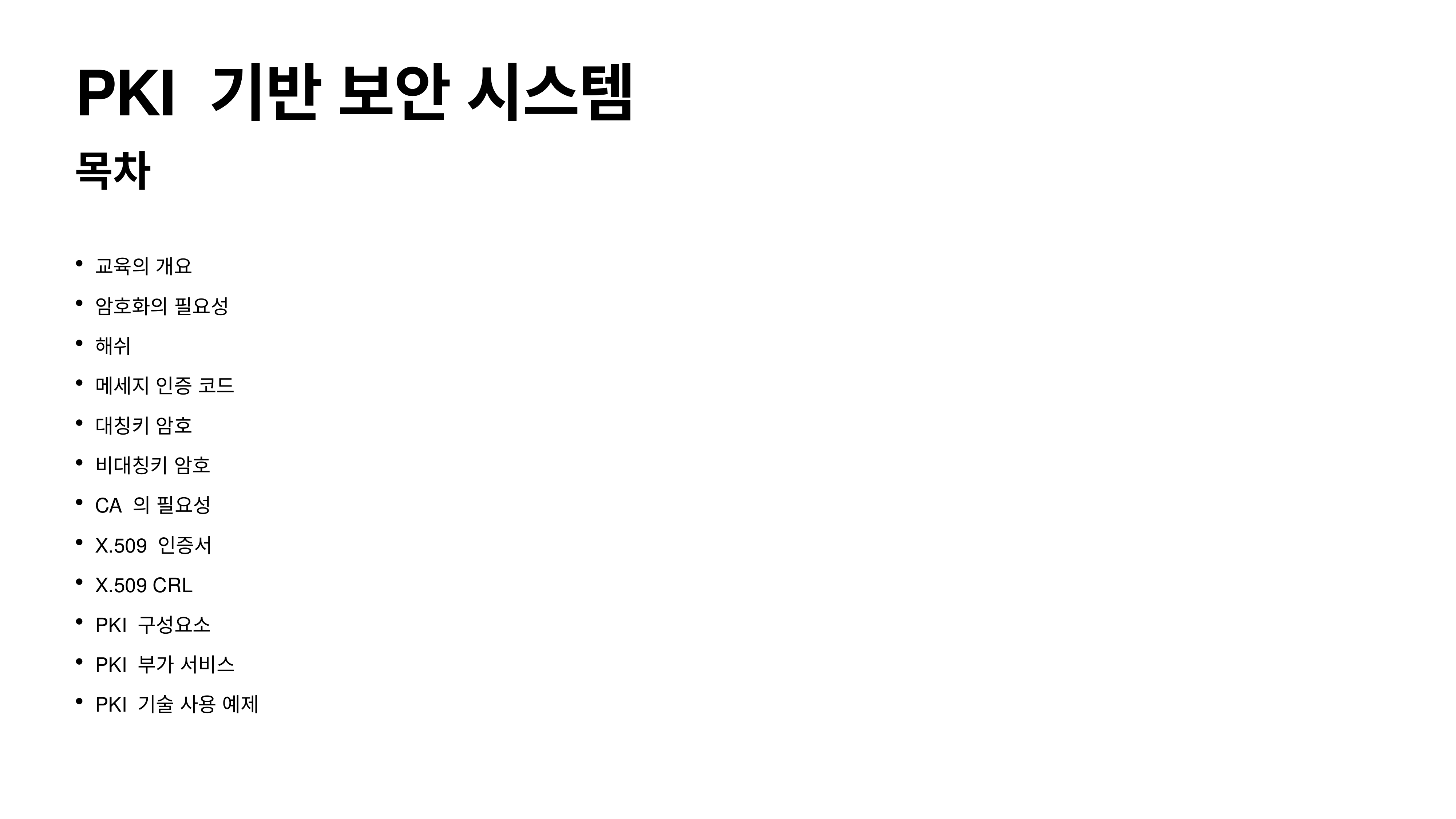

# PKI 기반 보안 시스템
목차
교육의 개요
암호화의 필요성
해쉬
메세지 인증 코드
대칭키 암호
비대칭키 암호
CA 의 필요성
X.509 인증서
X.509 CRL
PKI 구성요소
PKI 부가 서비스
PKI 기술 사용 예제